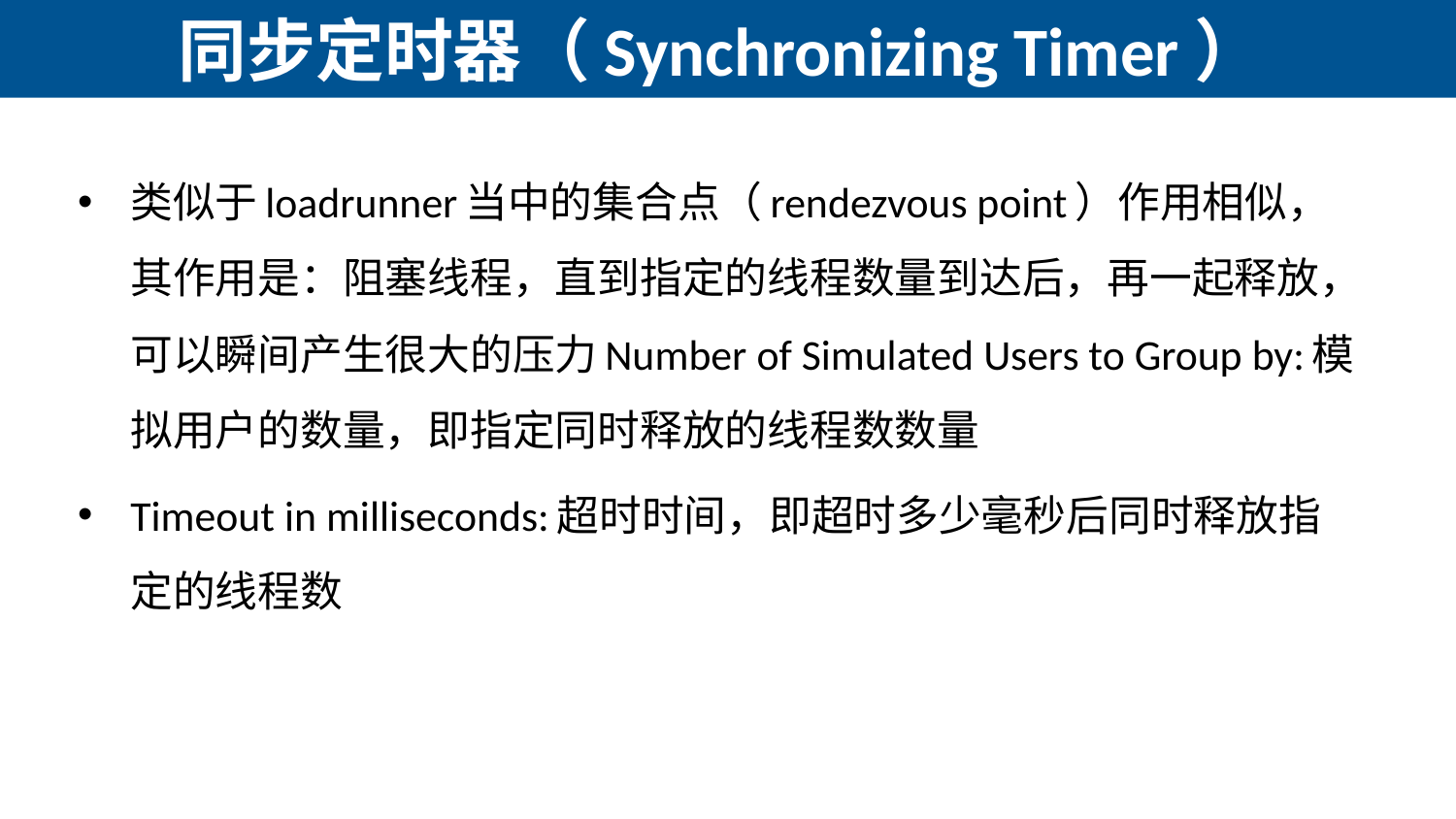

# 同步定时器（Synchronizing Timer）
类似于loadrunner当中的集合点（rendezvous point）作用相似，其作用是：阻塞线程，直到指定的线程数量到达后，再一起释放，可以瞬间产生很大的压力Number of Simulated Users to Group by:模拟用户的数量，即指定同时释放的线程数数量
Timeout in milliseconds:超时时间，即超时多少毫秒后同时释放指定的线程数